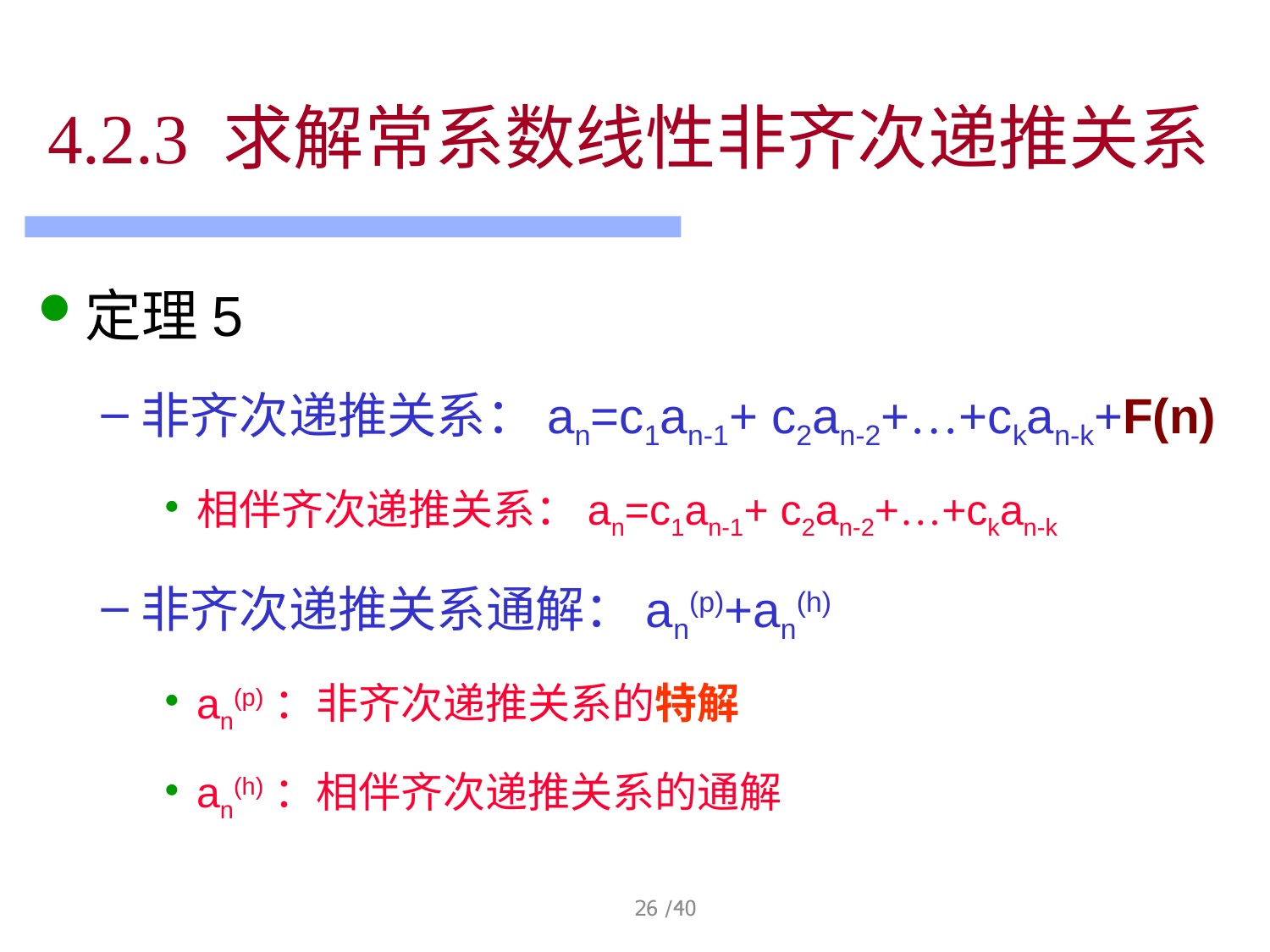

# 4.2.3 求解常系数线性非齐次递推关系
定理5
非齐次递推关系：an=c1an-1+ c2an-2+…+ckan-k+F(n)
相伴齐次递推关系：an=c1an-1+ c2an-2+…+ckan-k
非齐次递推关系通解：an(p)+an(h)
an(p)：非齐次递推关系的特解
an(h)：相伴齐次递推关系的通解
26
/40